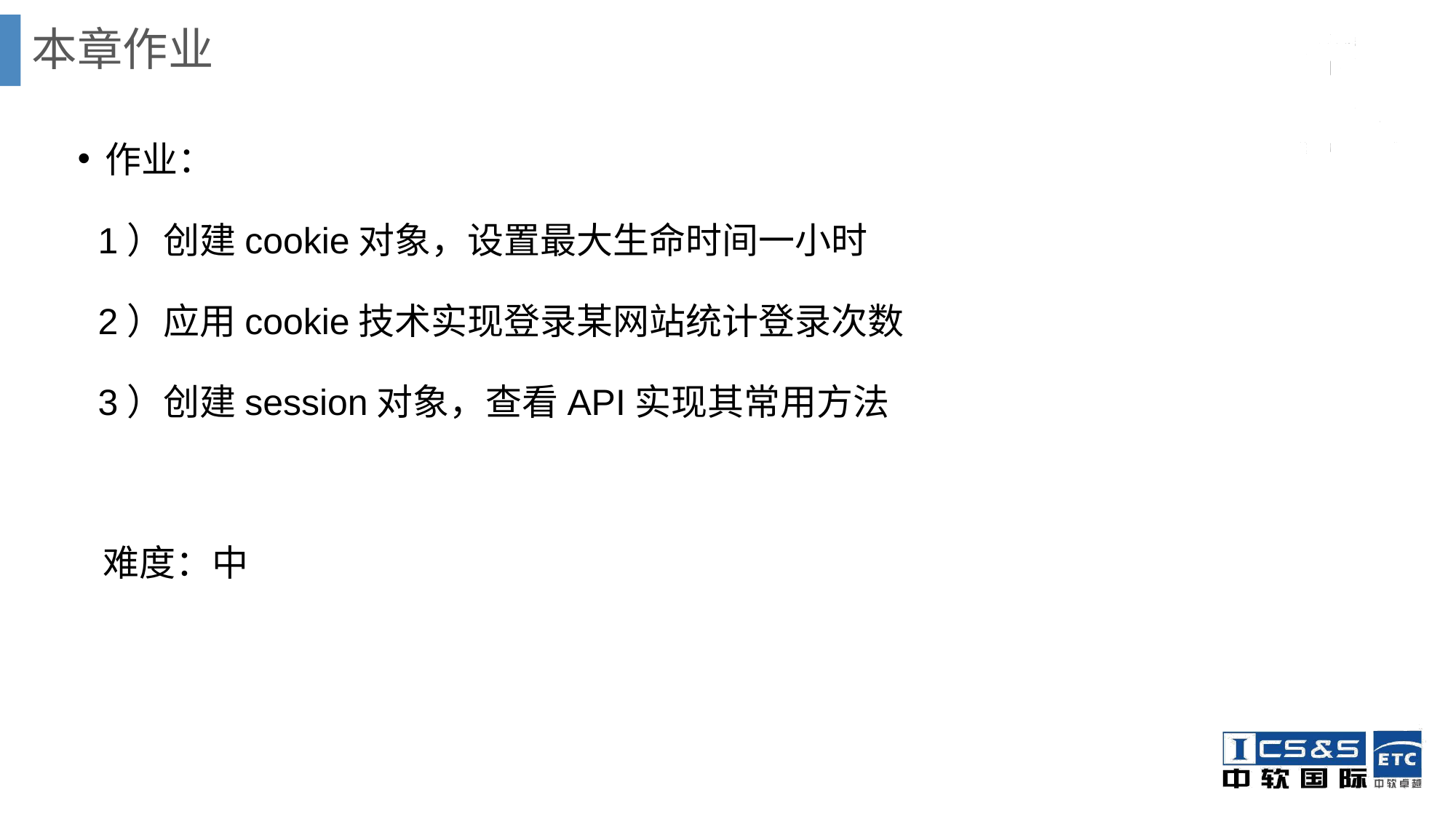

# 本章作业
作业：
  1）创建cookie对象，设置最大生命时间一小时
  2）应用cookie技术实现登录某网站统计登录次数
  3）创建session对象，查看API实现其常用方法

  难度：中